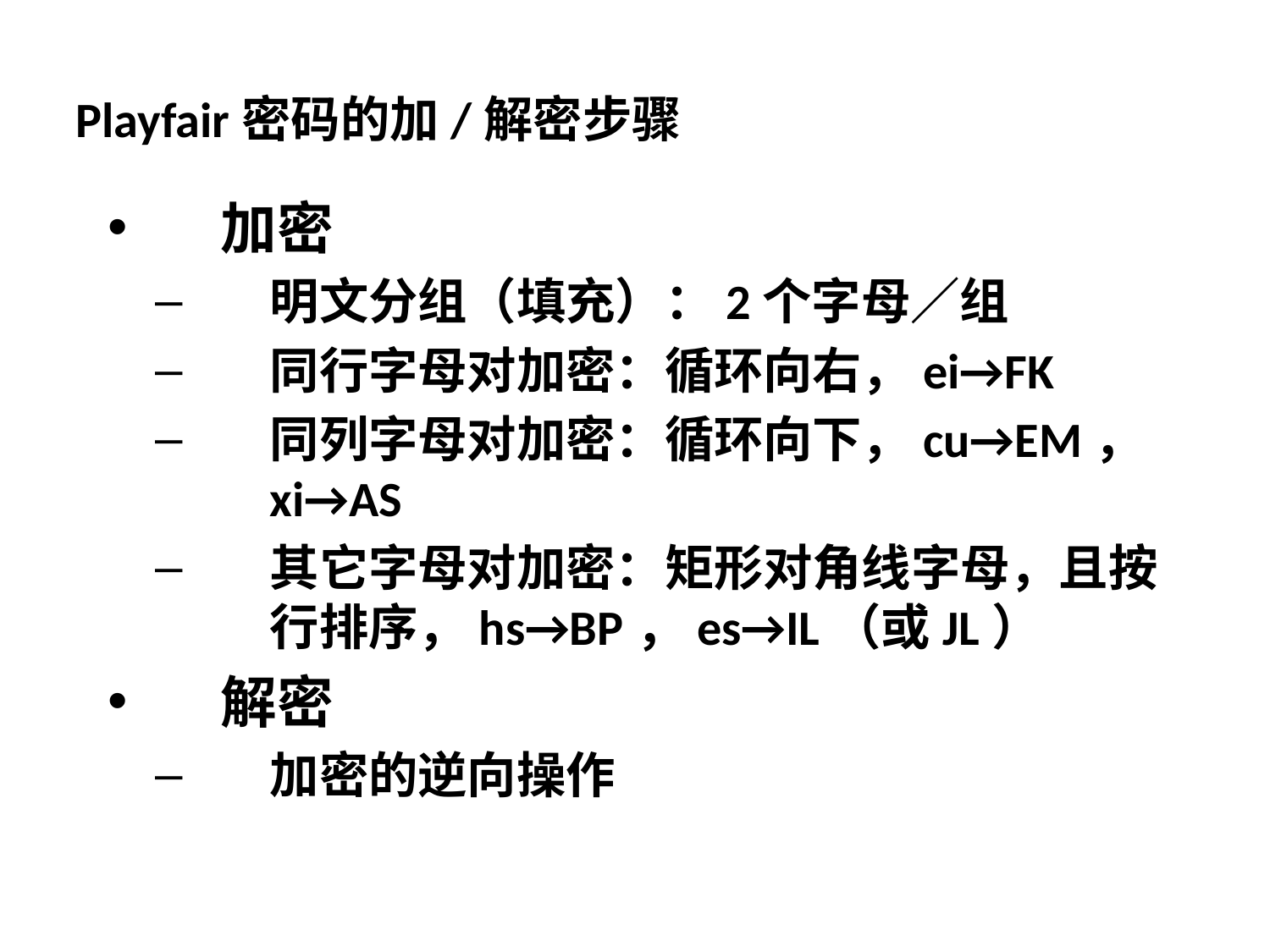

Playfair密码的加/解密步骤
加密
明文分组（填充）：2个字母／组
同行字母对加密：循环向右，ei→FK
同列字母对加密：循环向下，cu→EM，xi→AS
其它字母对加密：矩形对角线字母，且按行排序，hs→BP，es→IL（或JL）
解密
加密的逆向操作